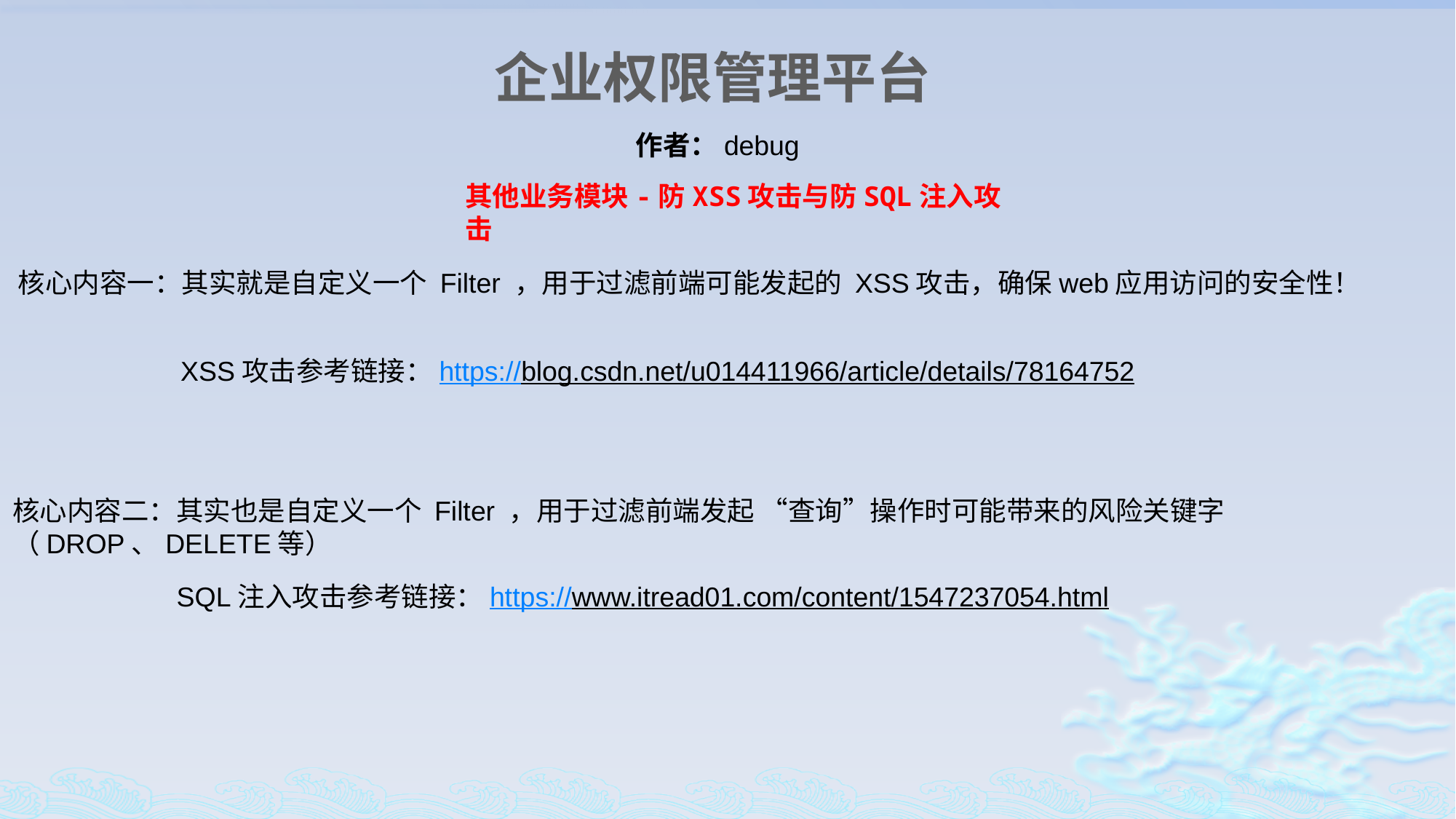

企业权限管理平台
作者：debug
其他业务模块-防XSS攻击与防SQL注入攻击
核心内容一：其实就是自定义一个 Filter ，用于过滤前端可能发起的 XSS攻击，确保web应用访问的安全性！
XSS攻击参考链接：https://blog.csdn.net/u014411966/article/details/78164752
核心内容二：其实也是自定义一个 Filter ，用于过滤前端发起 “查询”操作时可能带来的风险关键字（DROP、DELETE等）
SQL注入攻击参考链接：https://www.itread01.com/content/1547237054.html